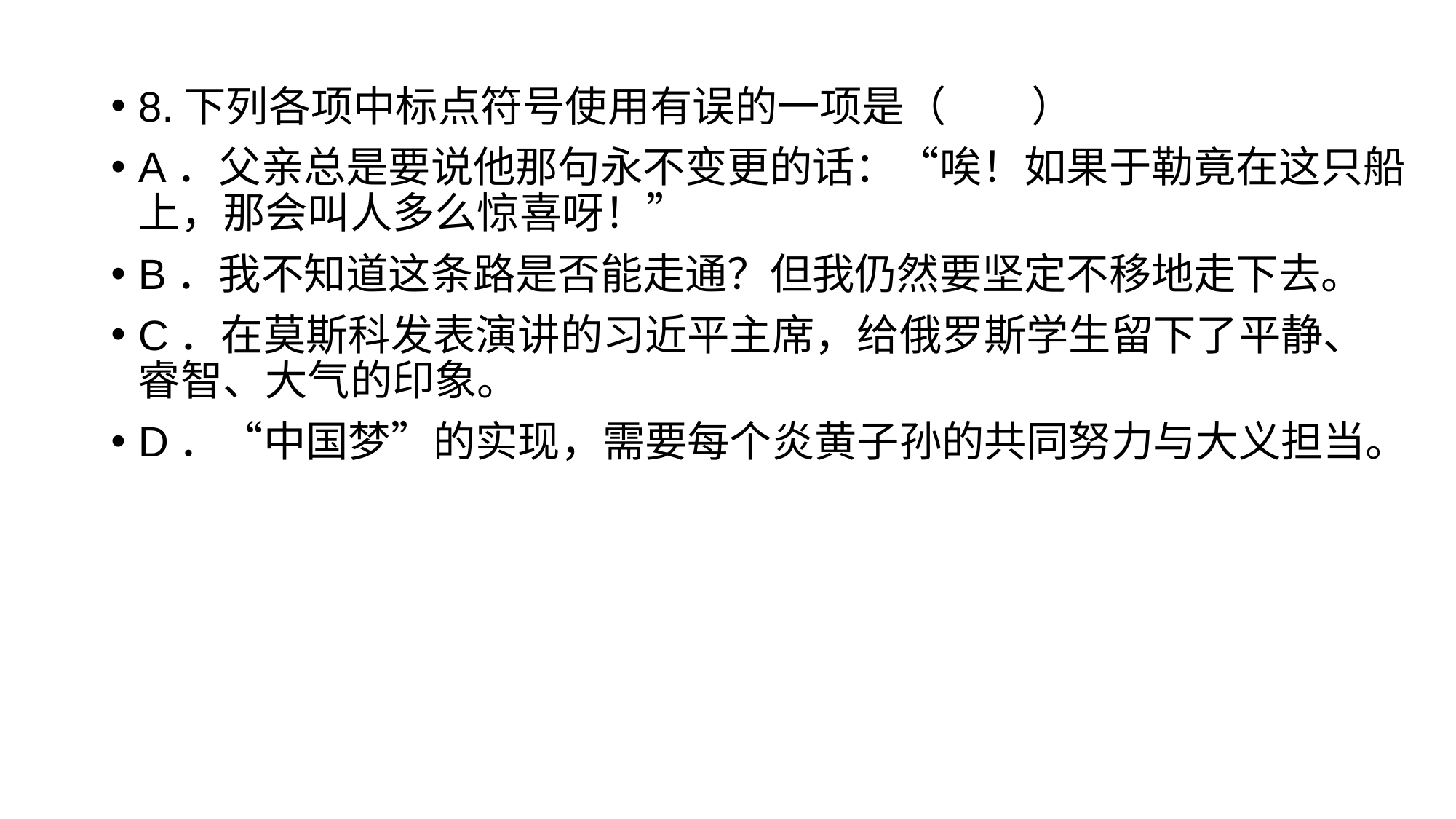

8.下列各项中标点符号使用有误的一项是（　　）
A．父亲总是要说他那句永不变更的话：“唉！如果于勒竟在这只船上，那会叫人多么惊喜呀！”
B．我不知道这条路是否能走通？但我仍然要坚定不移地走下去。
C．在莫斯科发表演讲的习近平主席，给俄罗斯学生留下了平静、睿智、大气的印象。
D．“中国梦”的实现，需要每个炎黄子孙的共同努力与大义担当。